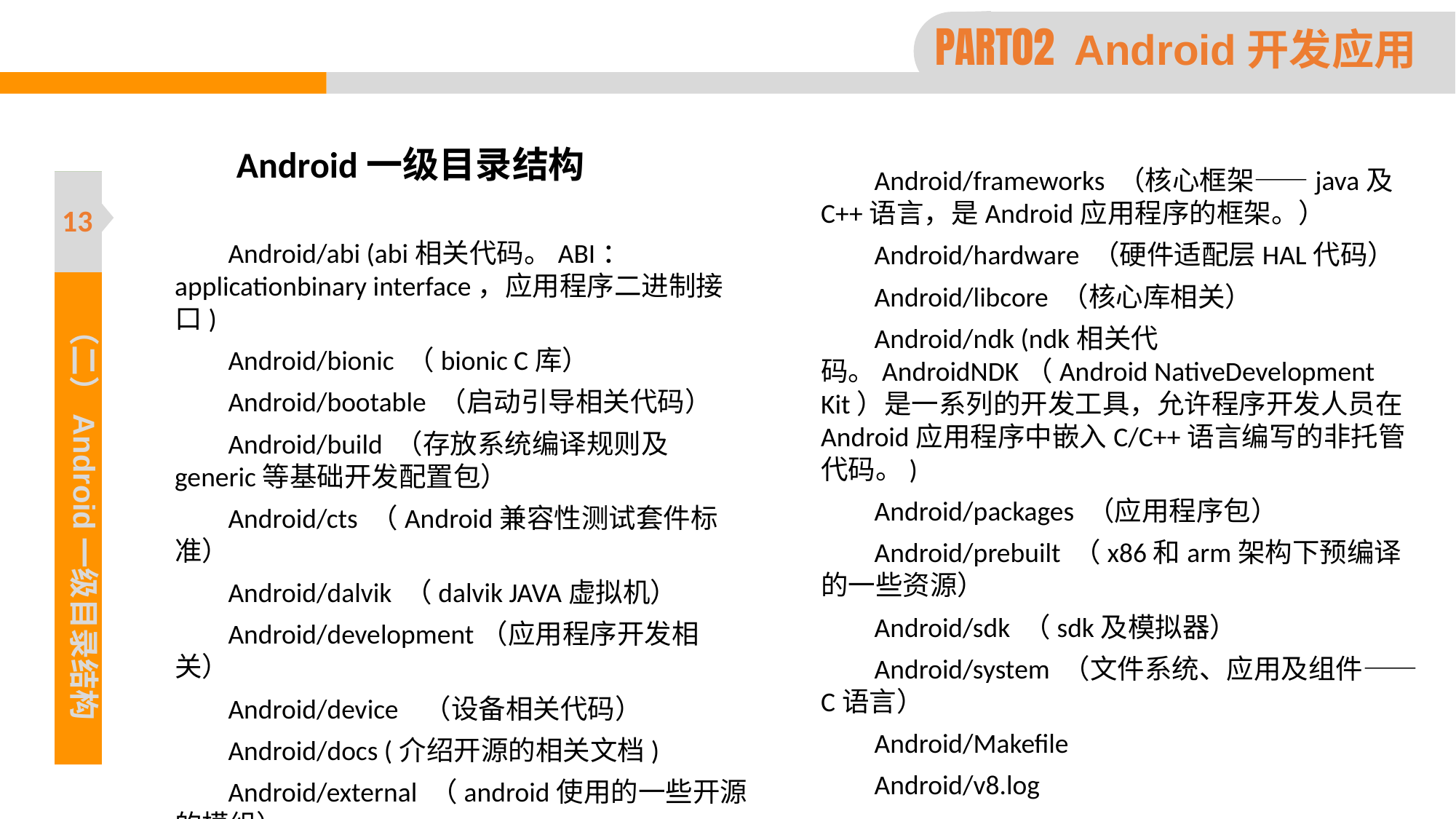

PART02  Android开发应用
 Android一级目录结构

Android/abi (abi相关代码。ABI：applicationbinary interface，应用程序二进制接口)
Android/bionic （bionic C库）
Android/bootable （启动引导相关代码）
Android/build （存放系统编译规则及generic等基础开发配置包）
Android/cts （Android兼容性测试套件标准）
Android/dalvik （dalvik JAVA虚拟机）
Android/development（应用程序开发相关）
Android/device   （设备相关代码）
Android/docs (介绍开源的相关文档)
Android/external （android使用的一些开源的模组）

Android/frameworks （核心框架——java及C++语言，是Android应用程序的框架。）
Android/hardware （硬件适配层HAL代码）
Android/libcore （核心库相关）
Android/ndk (ndk相关代码。AndroidNDK（Android NativeDevelopment Kit）是一系列的开发工具，允许程序开发人员在Android应用程序中嵌入C/C++语言编写的非托管代码。)
Android/packages （应用程序包）
Android/prebuilt （x86和arm架构下预编译的一些资源）
Android/sdk （sdk及模拟器）
Android/system （文件系统、应用及组件——C语言）
Android/Makefile
Android/v8.log
13
（二）Android一级目录结构